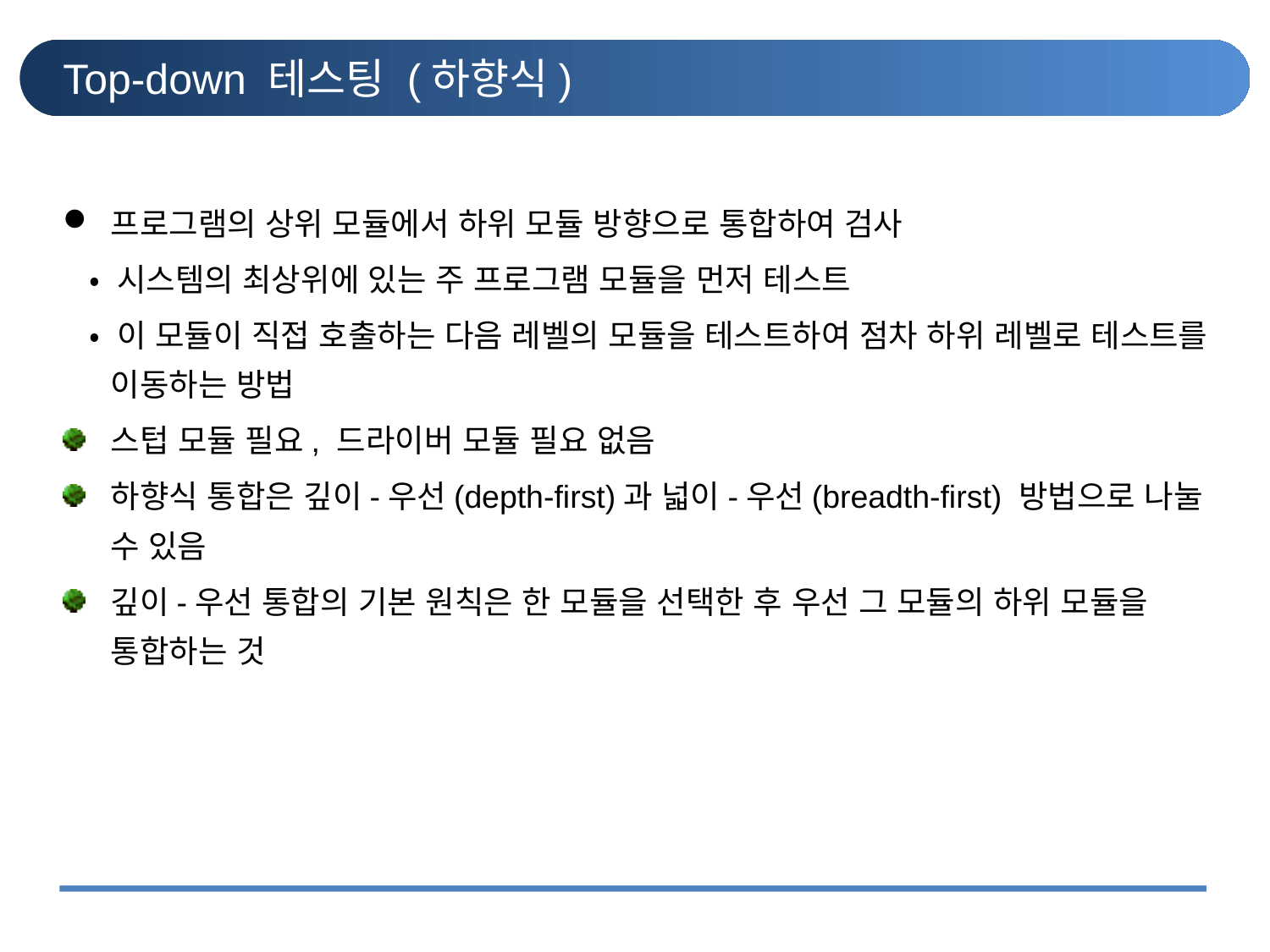

# Top-down 테스팅 (하향식)
프로그램의 상위 모듈에서 하위 모듈 방향으로 통합하여 검사
   • 시스템의 최상위에 있는 주 프로그램 모듈을 먼저 테스트
   • 이 모듈이 직접 호출하는 다음 레벨의 모듈을 테스트하여 점차 하위 레벨로 테스트를 이동하는 방법
스텁 모듈 필요, 드라이버 모듈 필요 없음
하향식 통합은 깊이-우선(depth-first)과 넓이-우선(breadth-first) 방법으로 나눌 수 있음
깊이-우선 통합의 기본 원칙은 한 모듈을 선택한 후 우선 그 모듈의 하위 모듈을 통합하는 것